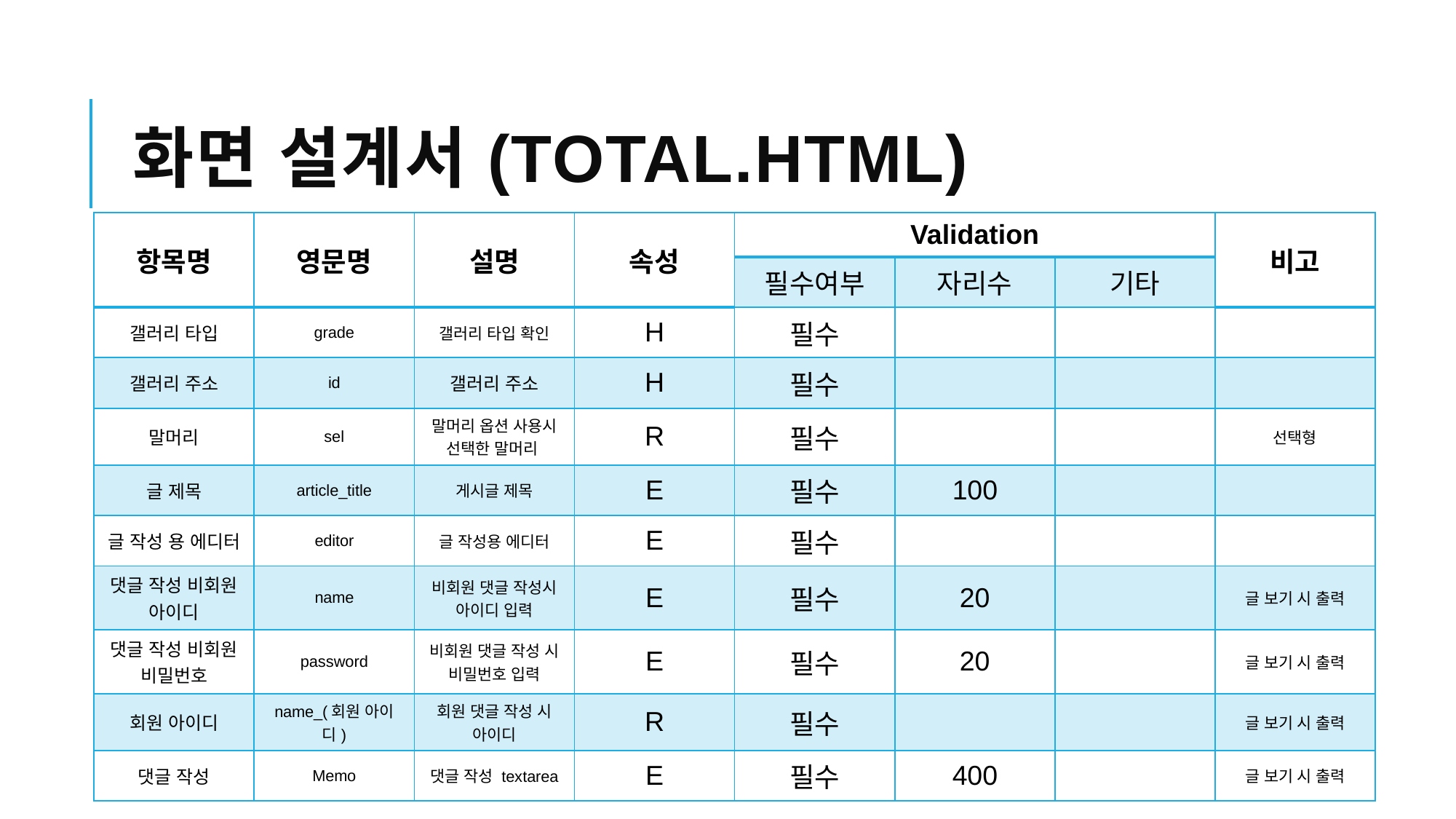

# 화면 설계서(total.html)
| 항목명 | 영문명 | 설명 | 속성 | Validation |  |  | 비고 |
| --- | --- | --- | --- | --- | --- | --- | --- |
|  |  |  |  | 필수여부 | 자리수 | 기타 |  |
| 갤러리 타입 | grade | 갤러리 타입 확인 | H | 필수 |  |  |  |
| 갤러리 주소 | id | 갤러리 주소 | H | 필수 |  |  |  |
| 말머리 | sel | 말머리 옵션 사용시 선택한 말머리 | R | 필수 |  |  | 선택형 |
| 글 제목 | article\_title | 게시글 제목 | E | 필수 | 100 |  |  |
| 글 작성 용 에디터 | editor | 글 작성용 에디터 | E | 필수 |  |  |  |
| 댓글 작성 비회원 아이디 | name | 비회원 댓글 작성시 아이디 입력 | E | 필수 | 20 |  | 글 보기 시 출력 |
| 댓글 작성 비회원 비밀번호 | password | 비회원 댓글 작성 시 비밀번호 입력 | E | 필수 | 20 |  | 글 보기 시 출력 |
| 회원 아이디 | name\_(회원 아이디) | 회원 댓글 작성 시 아이디 | R | 필수 |  |  | 글 보기 시 출력 |
| 댓글 작성 | Memo | 댓글 작성 textarea | E | 필수 | 400 |  | 글 보기 시 출력 |